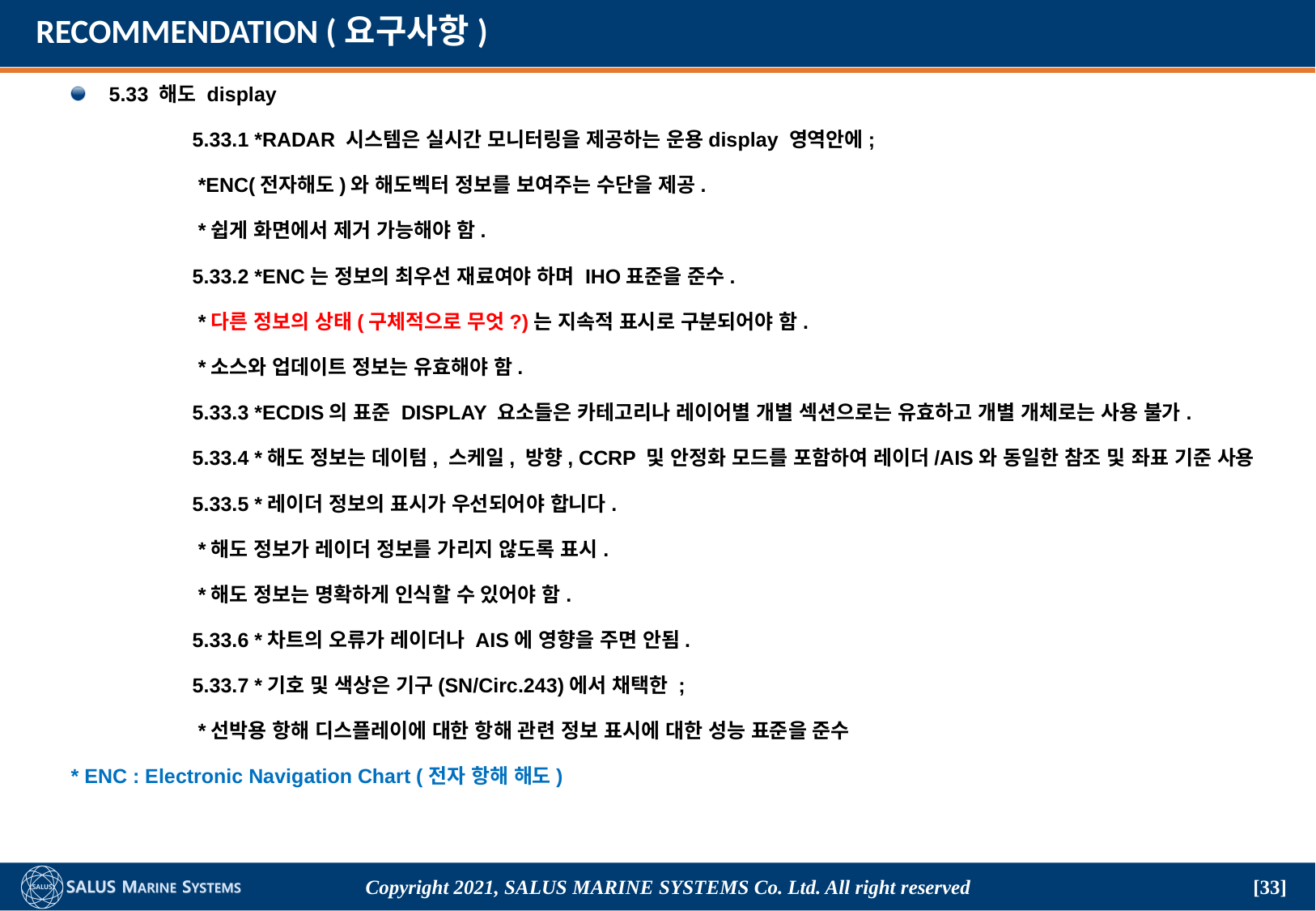

# RECOMMENDATION (요구사항)
5.33 해도 display
	5.33.1 *RADAR 시스템은 실시간 모니터링을 제공하는 운용display 영역안에;
	 *ENC(전자해도)와 해도벡터 정보를 보여주는 수단을 제공.
	 *쉽게 화면에서 제거 가능해야 함.
	5.33.2 *ENC는 정보의 최우선 재료여야 하며 IHO표준을 준수.
	 *다른 정보의 상태(구체적으로 무엇?)는 지속적 표시로 구분되어야 함.
	 *소스와 업데이트 정보는 유효해야 함.
	5.33.3 *ECDIS의 표준 DISPLAY 요소들은 카테고리나 레이어별 개별 섹션으로는 유효하고 개별 개체로는 사용 불가.
	5.33.4 *해도 정보는 데이텀, 스케일, 방향, CCRP 및 안정화 모드를 포함하여 레이더/AIS와 동일한 참조 및 좌표 기준 사용
	5.33.5 *레이더 정보의 표시가 우선되어야 합니다.
	 *해도 정보가 레이더 정보를 가리지 않도록 표시.
	 *해도 정보는 명확하게 인식할 수 있어야 함.
	5.33.6 *차트의 오류가 레이더나 AIS에 영향을 주면 안됨.
	5.33.7 *기호 및 색상은 기구(SN/Circ.243)에서 채택한 ;
	 *선박용 항해 디스플레이에 대한 항해 관련 정보 표시에 대한 성능 표준을 준수
* ENC : Electronic Navigation Chart (전자 항해 해도)
Copyright 2021, SALUS Marine Systems Co. Ltd. All right reserved
[33]